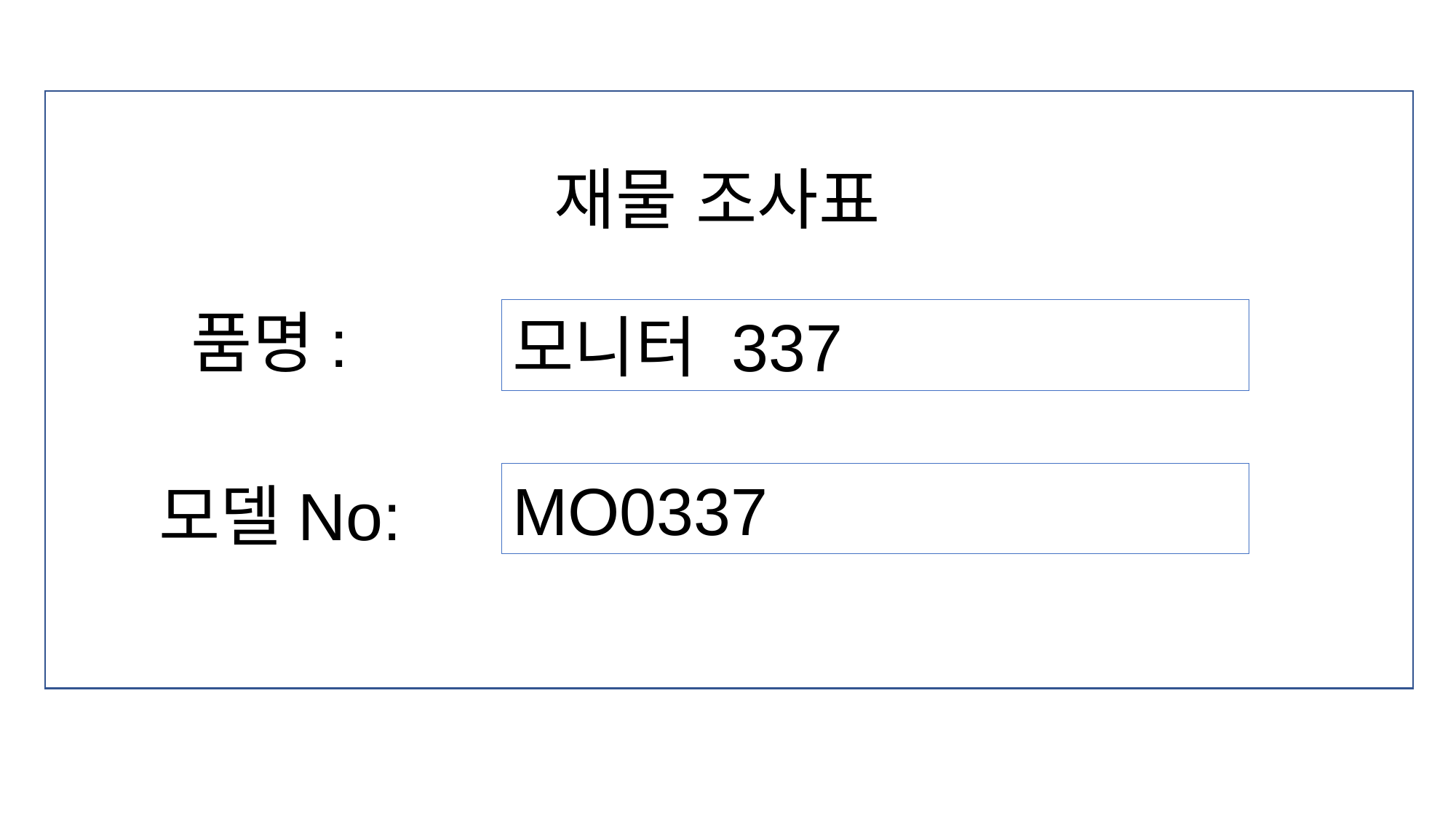

재물 조사표
품명:
모니터 337
MO0337
모델No: